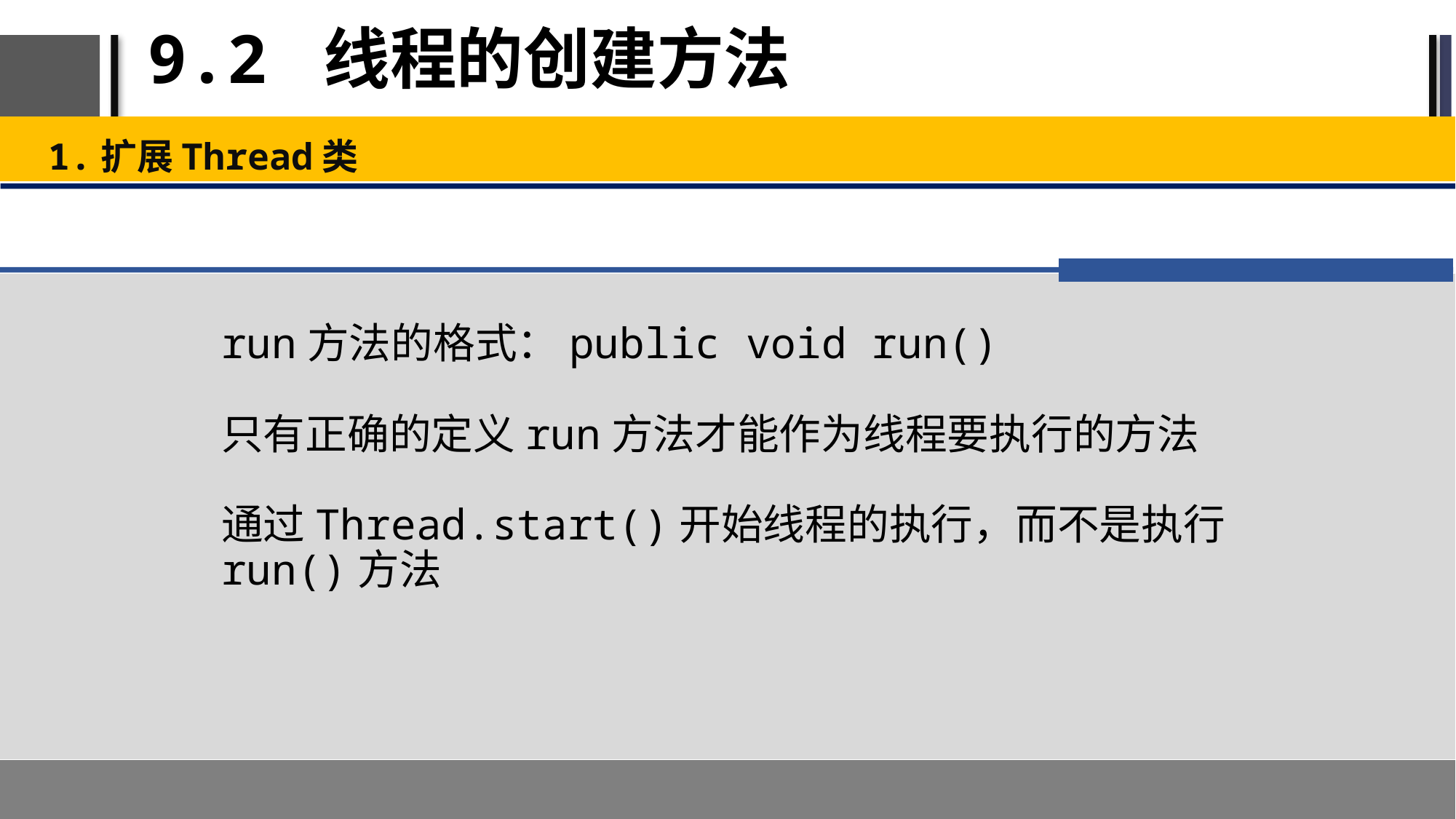

# 9.2 线程的创建方法

1.扩展Thread类

run方法的格式：public void run()

只有正确的定义run方法才能作为线程要执行的方法

通过Thread.start()开始线程的执行，而不是执行run()方法